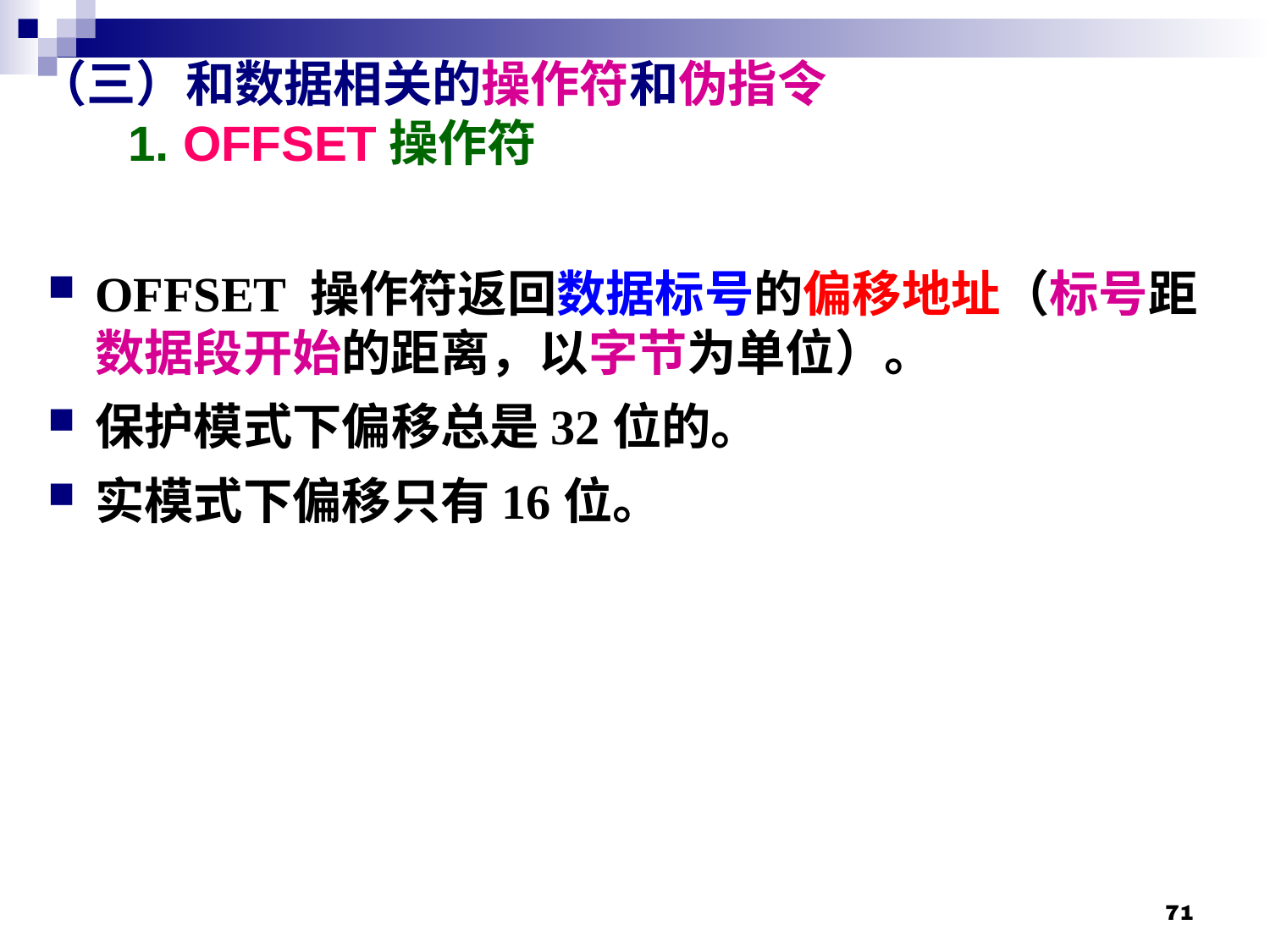

# （三）和数据相关的操作符和伪指令 1. OFFSET操作符
OFFSET 操作符返回数据标号的偏移地址（标号距数据段开始的距离，以字节为单位）。
保护模式下偏移总是32位的。
实模式下偏移只有16位。
71